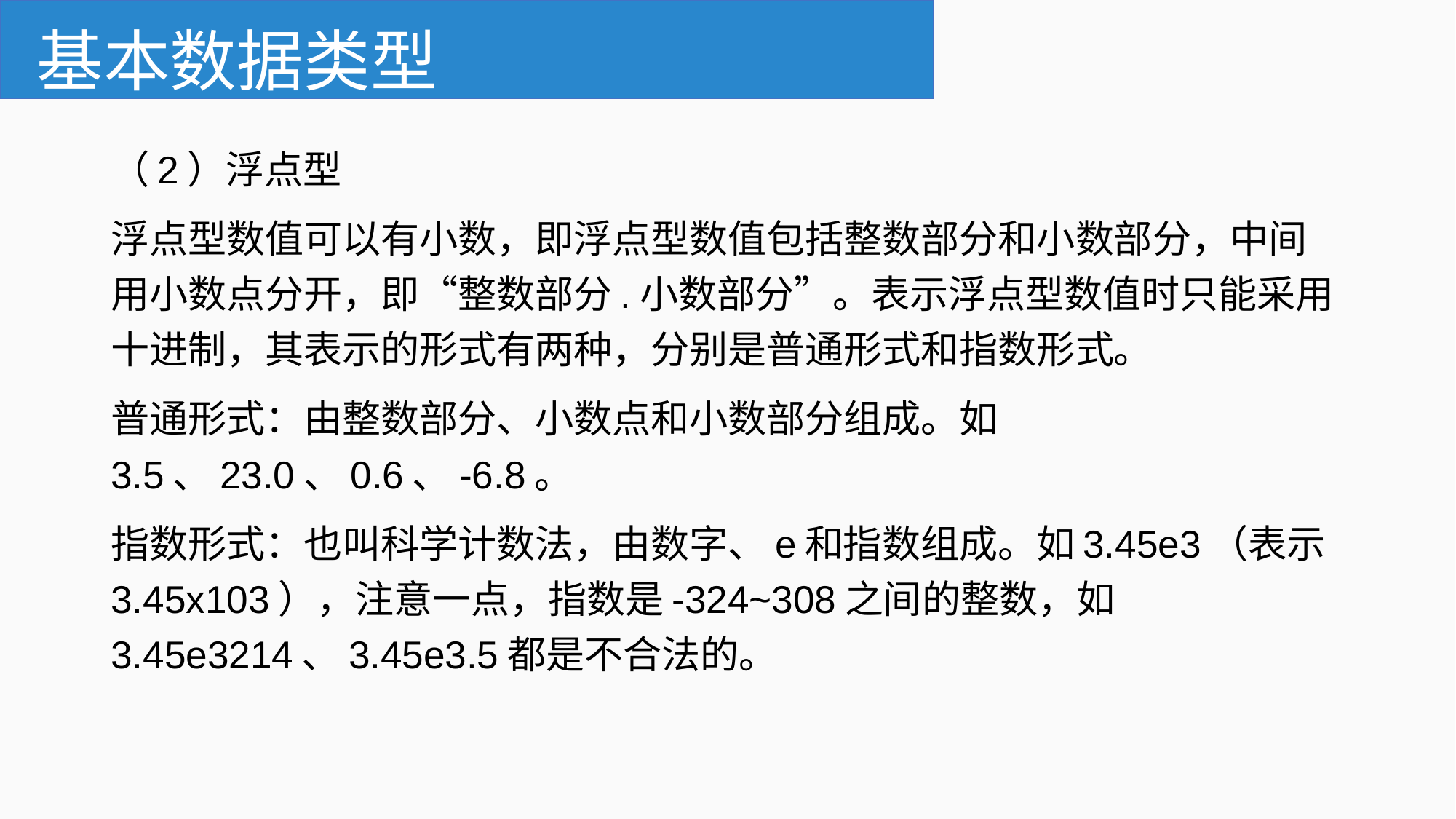

# 基本数据类型
（2）浮点型
浮点型数值可以有小数，即浮点型数值包括整数部分和小数部分，中间用小数点分开，即“整数部分.小数部分”。表示浮点型数值时只能采用十进制，其表示的形式有两种，分别是普通形式和指数形式。
普通形式：由整数部分、小数点和小数部分组成。如3.5、23.0、0.6、-6.8。
指数形式：也叫科学计数法，由数字、e和指数组成。如3.45e3（表示3.45x103），注意一点，指数是-324~308之间的整数，如3.45e3214、3.45e3.5都是不合法的。